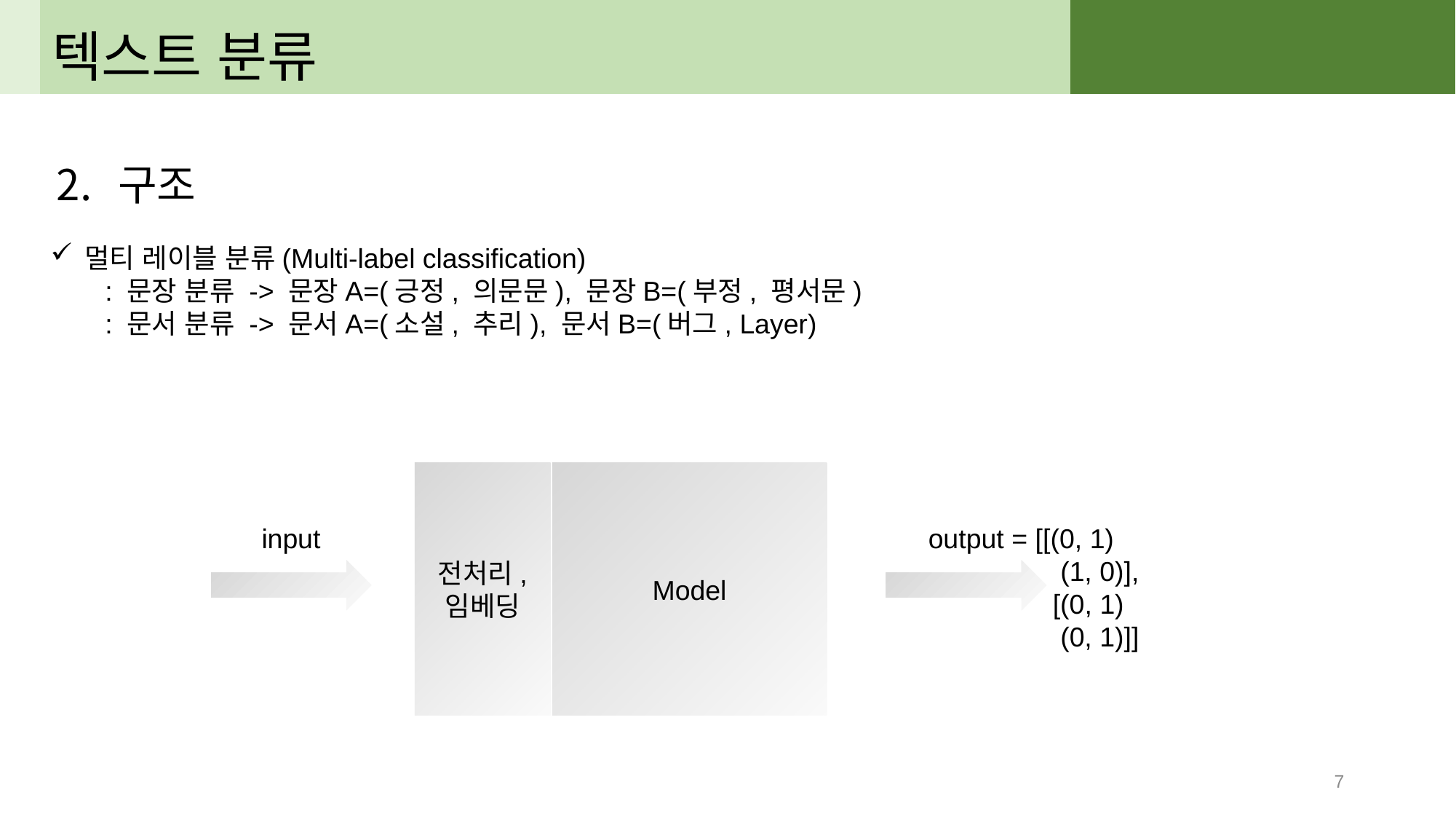

텍스트 분류

구조
멀티 레이블 분류(Multi-label classification)
: 문장 분류 -> 문장A=(긍정, 의문문), 문장B=(부정, 평서문)
: 문서 분류 -> 문서A=(소설, 추리), 문서B=(버그, Layer)
전처리,
임베딩
Model
input
output = [[(0, 1)
	   (1, 0)],
	  [(0, 1)
	   (0, 1)]]

7